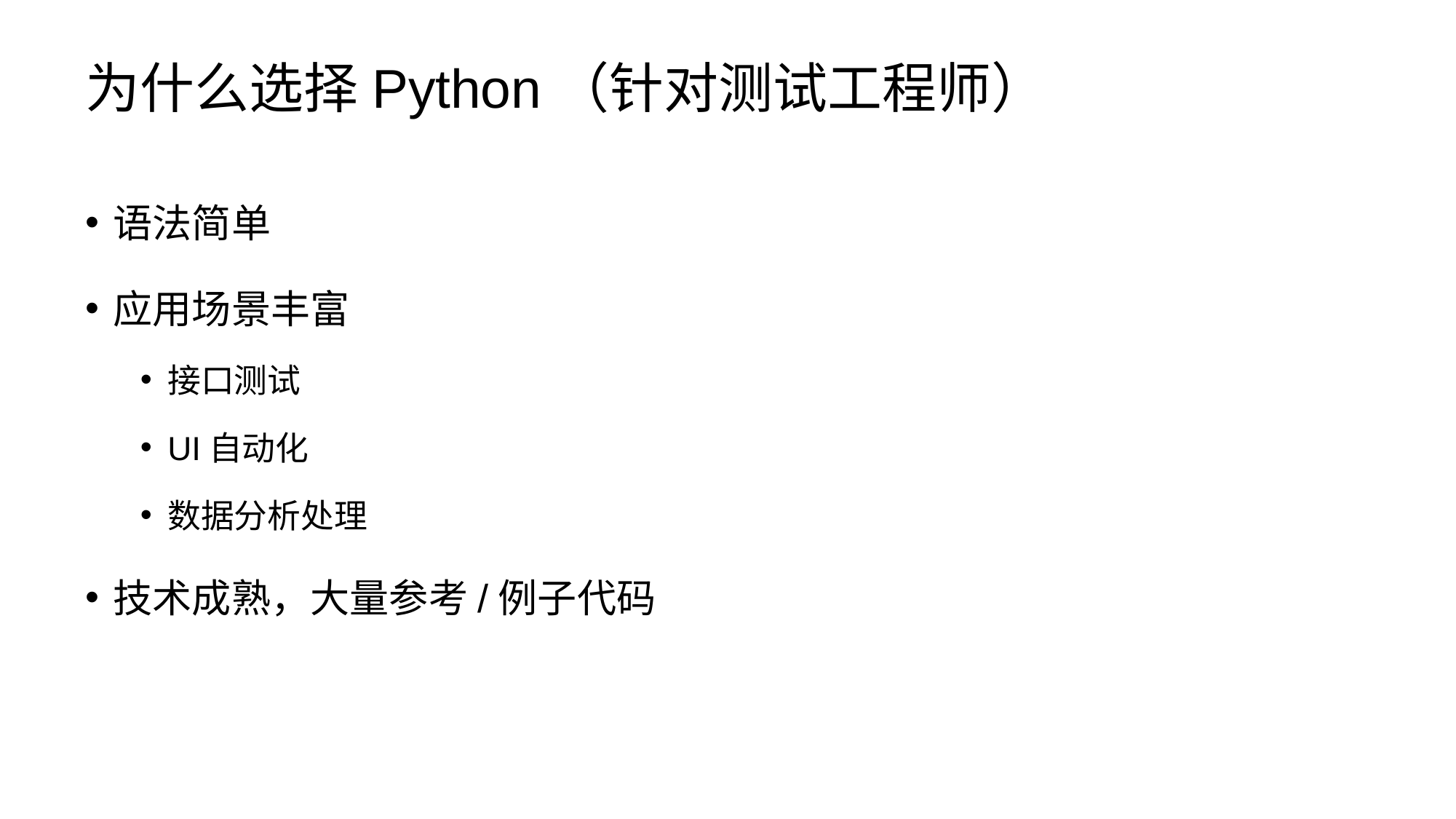

# 为什么选择Python（针对测试工程师）
语法简单
应用场景丰富
接口测试
UI自动化
数据分析处理
技术成熟，大量参考/例子代码